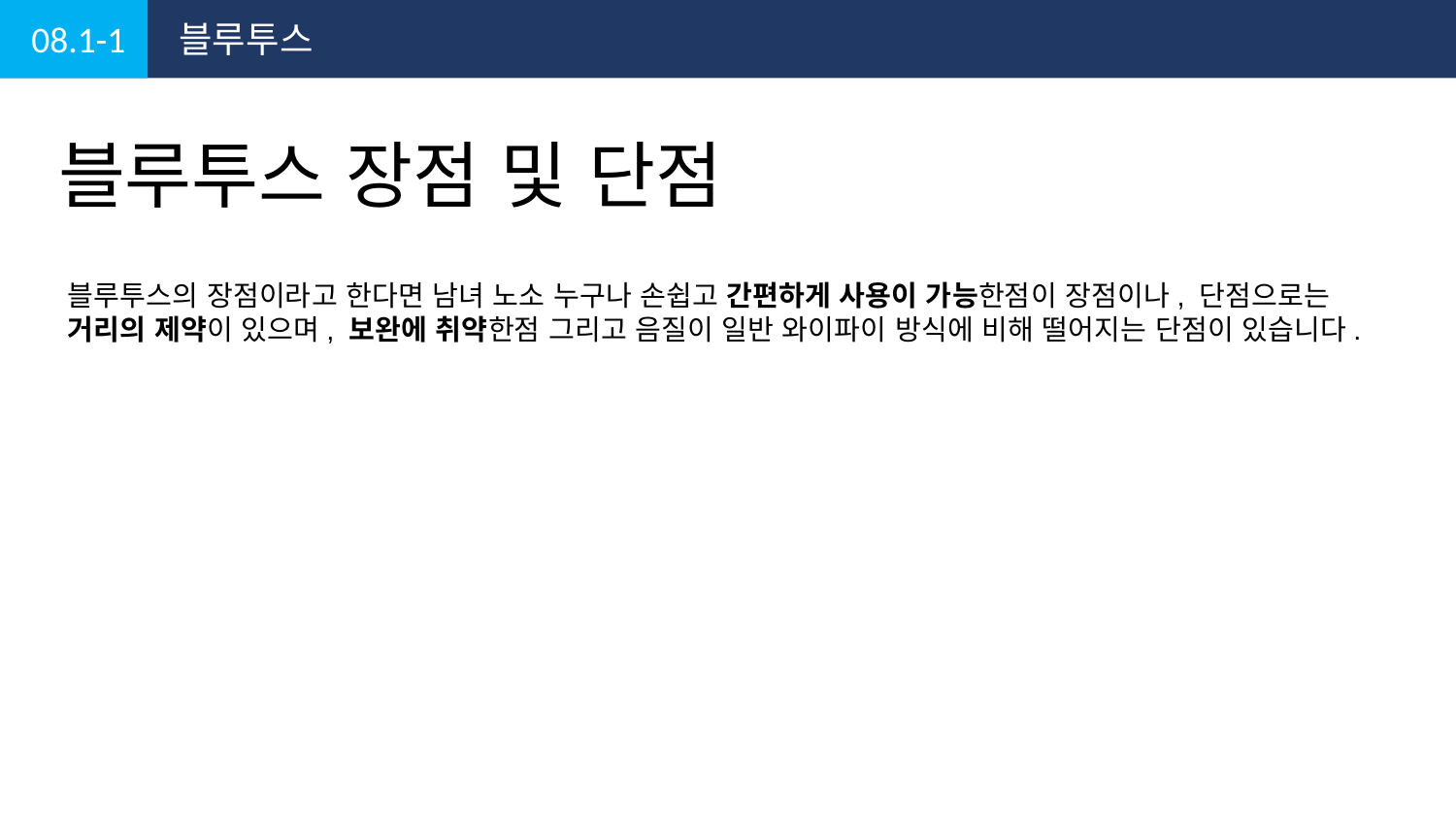

08.1-1
블루투스
블루투스 장점 및 단점
블루투스의 장점이라고 한다면 남녀 노소 누구나 손쉽고 간편하게 사용이 가능한점이 장점이나, 단점으로는 거리의 제약이 있으며, 보완에 취약한점 그리고 음질이 일반 와이파이 방식에 비해 떨어지는 단점이 있습니다.